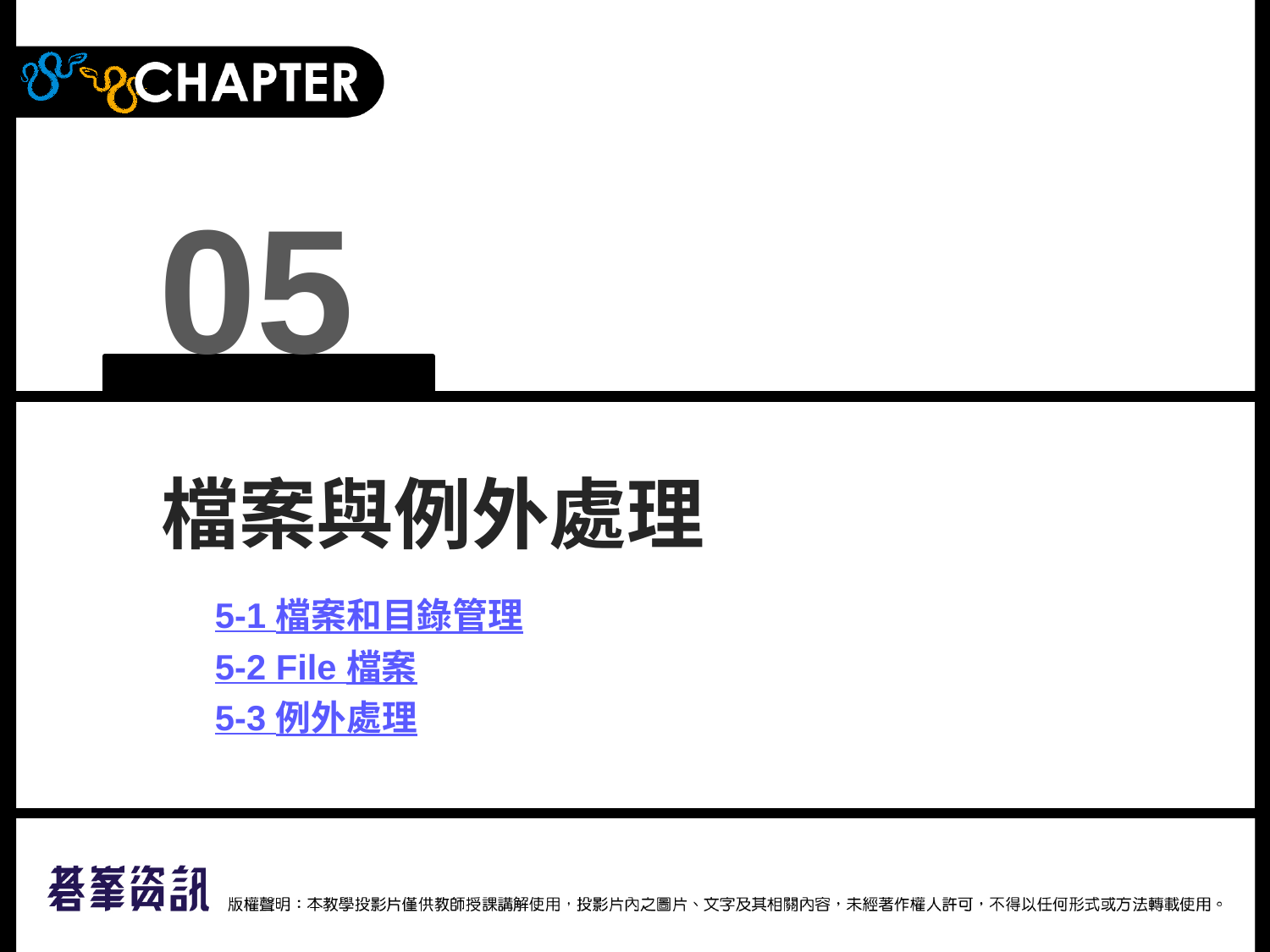

05
檔案與例外處理
5-1 檔案和目錄管理
5-2 File 檔案
5-3 例外處理